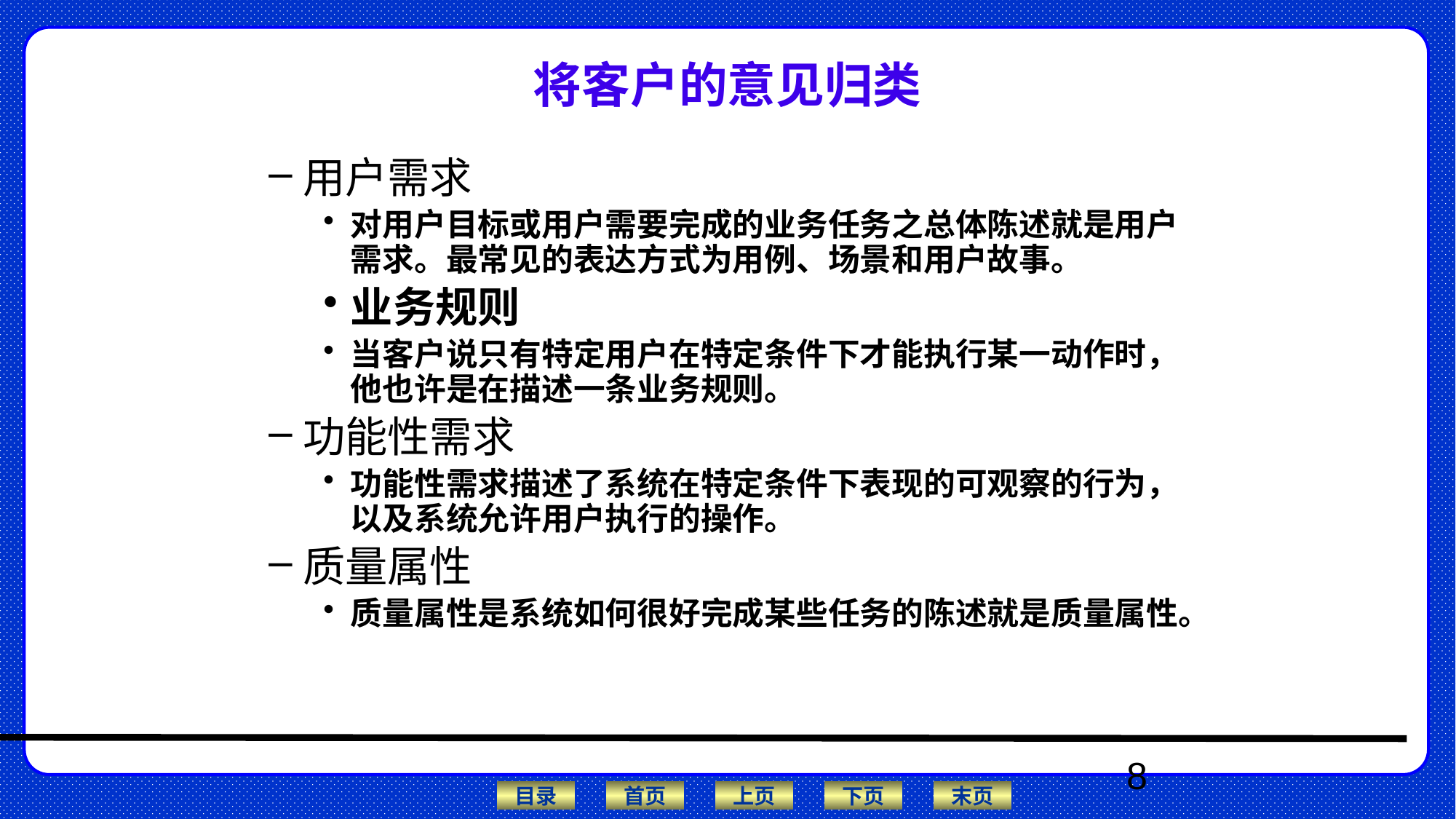

# 将客户的意见归类
用户需求
对用户目标或用户需要完成的业务任务之总体陈述就是用户需求。最常见的表达方式为用例、场景和用户故事。
业务规则
当客户说只有特定用户在特定条件下才能执行某一动作时，他也许是在描述一条业务规则。
功能性需求
功能性需求描述了系统在特定条件下表现的可观察的行为，以及系统允许用户执行的操作。
质量属性
质量属性是系统如何很好完成某些任务的陈述就是质量属性。
8